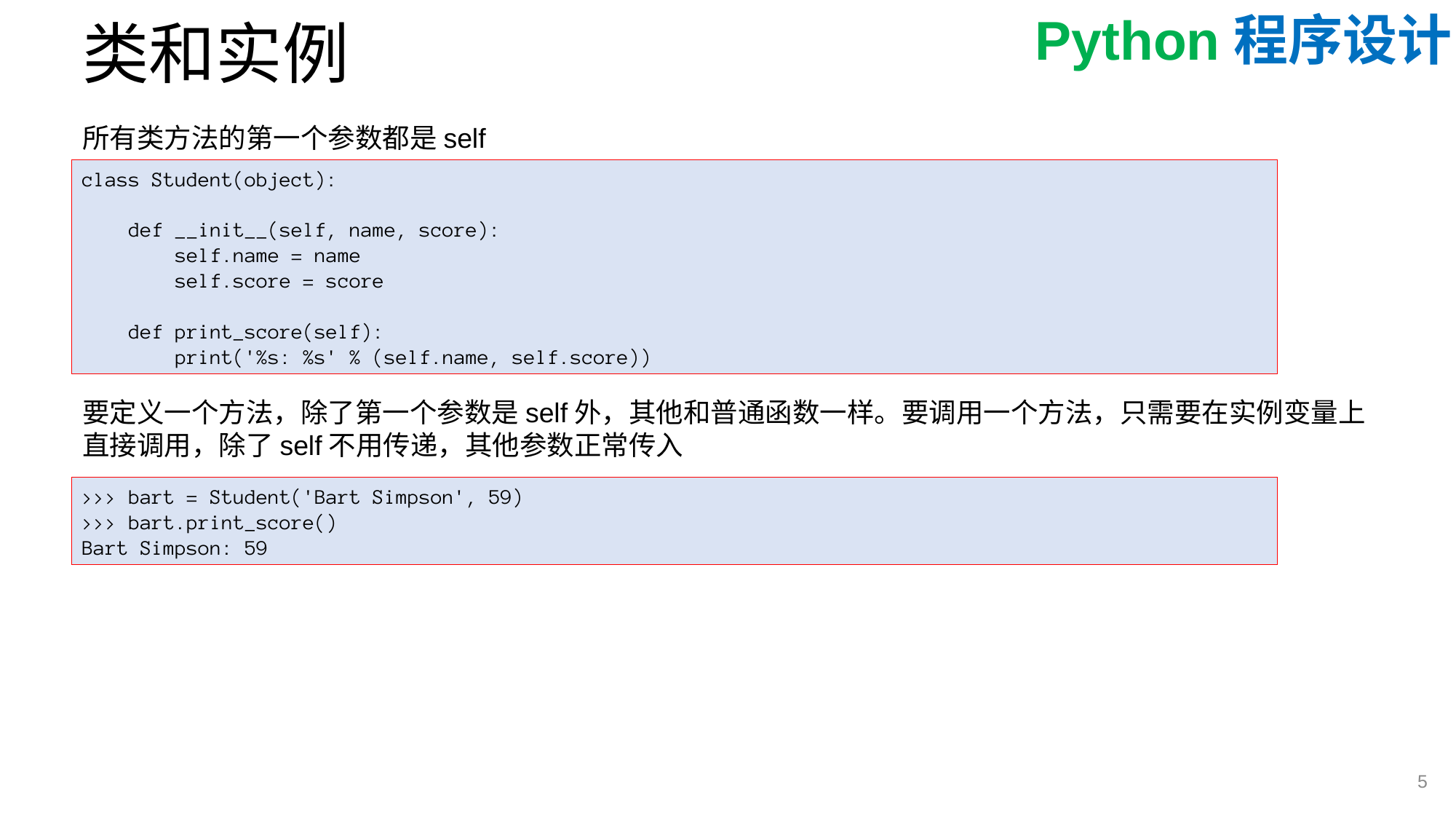

# 类和实例
所有类方法的第一个参数都是self
class Student(object):

    def __init__(self, name, score):
        self.name = name
        self.score = score

    def print_score(self):
        print('%s: %s' % (self.name, self.score))
要定义一个方法，除了第一个参数是self外，其他和普通函数一样。要调用一个方法，只需要在实例变量上直接调用，除了self不用传递，其他参数正常传入
>>> bart = Student('Bart Simpson', 59)
>>> bart.print_score()
Bart Simpson: 59
5